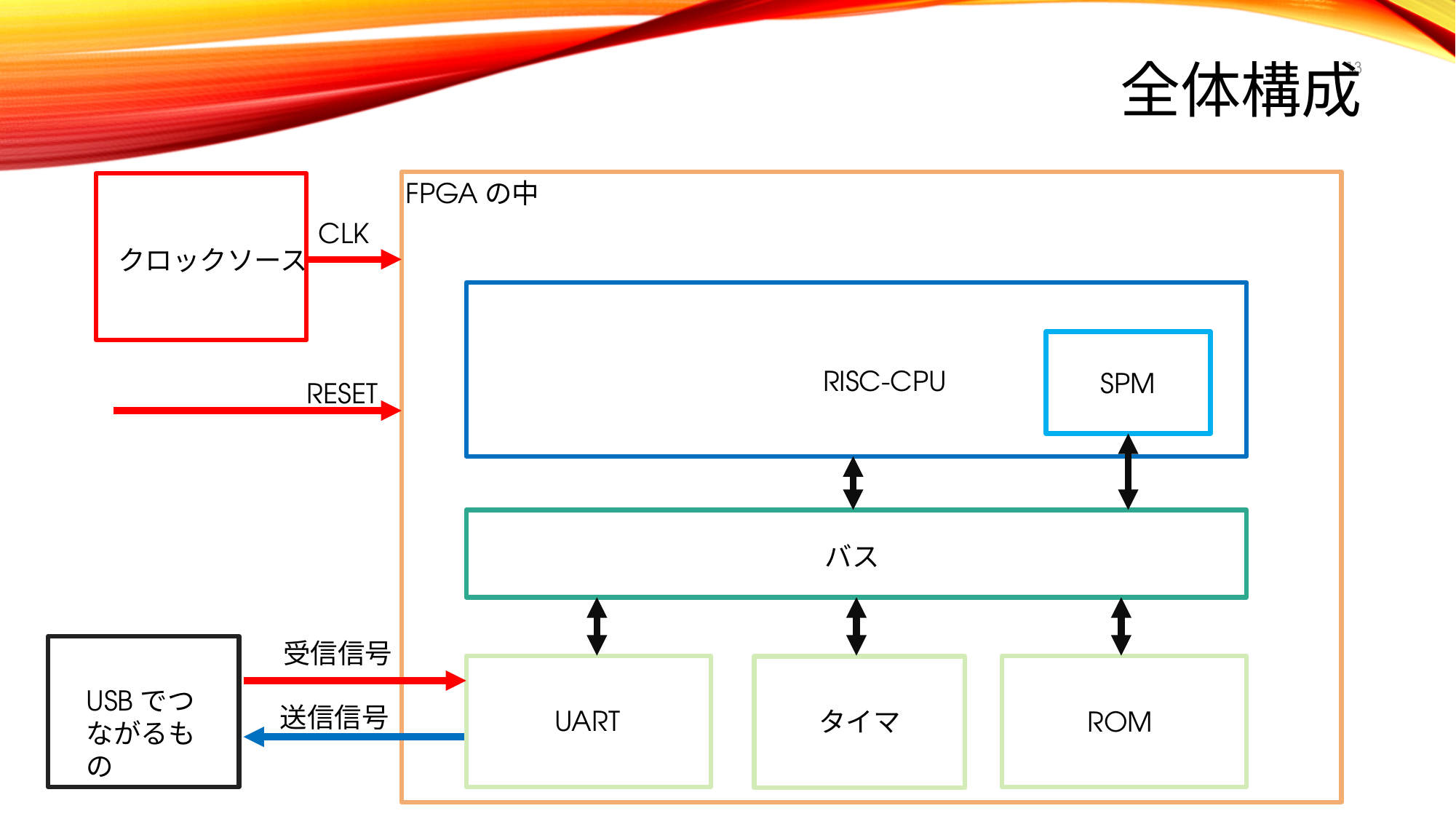

# 全体構成
13

FPGAの中
CLK
クロックソース

RISC-CPU
SPM
RESET

バス

受信信号

USBでつながるもの
送信信号
UART
タイマ
ROM